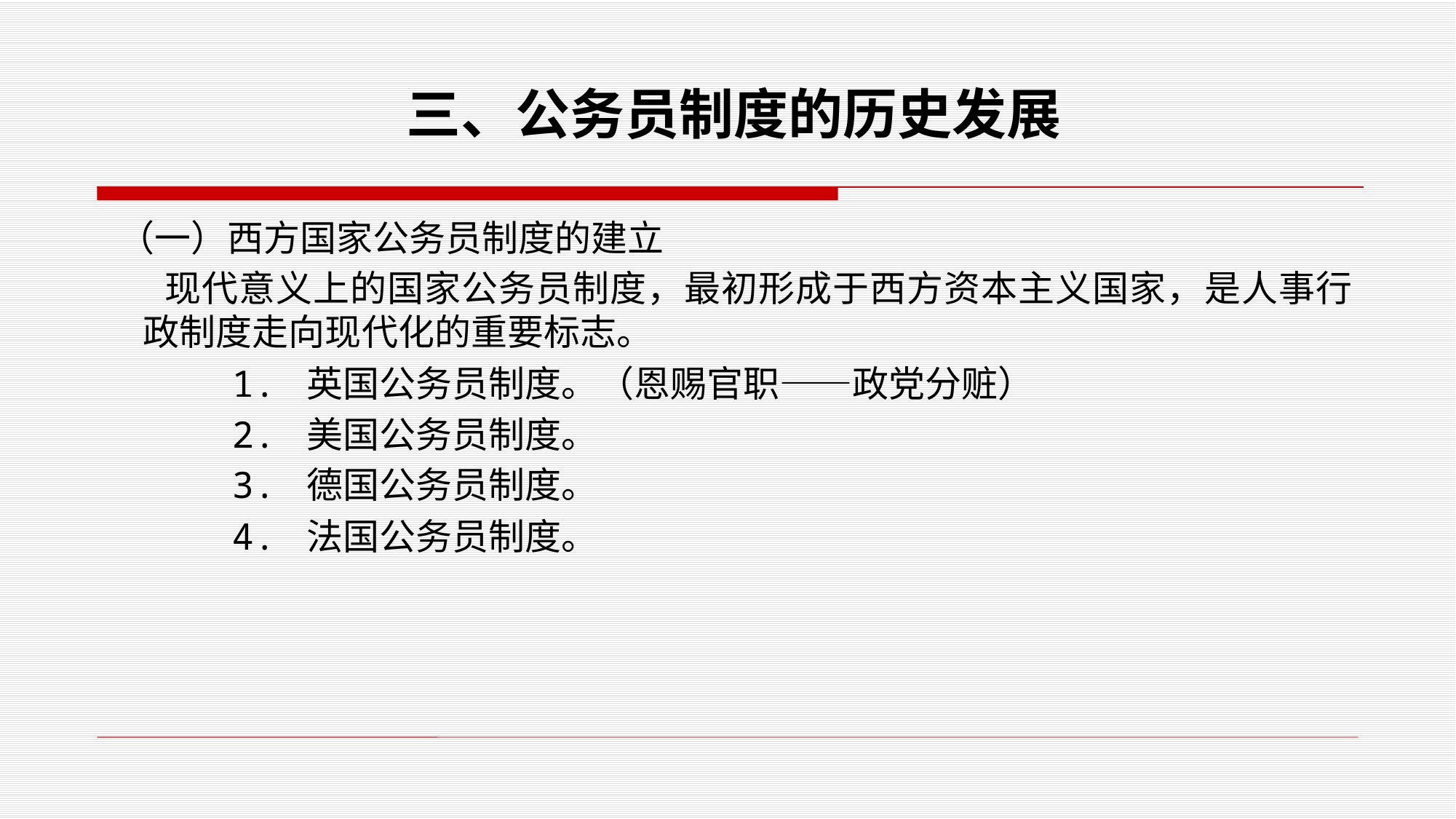

#
三、公务员制度的历史发展
 （一）西方国家公务员制度的建立
      现代意义上的国家公务员制度，最初形成于西方资本主义国家，是人事行政制度走向现代化的重要标志。
      1. 英国公务员制度。（恩赐官职——政党分赃）
      2. 美国公务员制度。
      3. 德国公务员制度。
      4. 法国公务员制度。